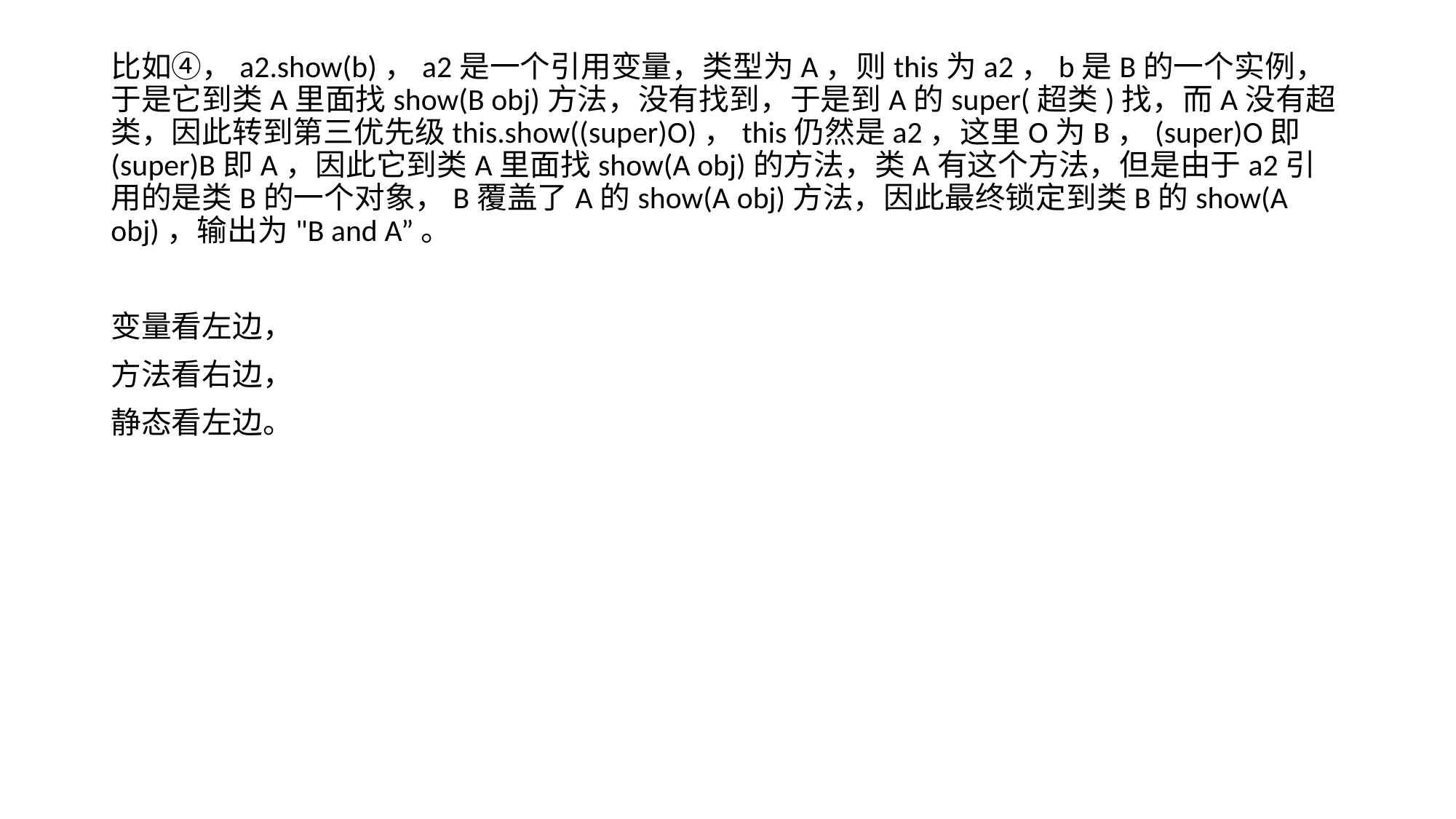

比如④，a2.show(b)，a2是一个引用变量，类型为A，则this为a2，b是B的一个实例，于是它到类A里面找show(B obj)方法，没有找到，于是到A的super(超类)找，而A没有超类，因此转到第三优先级this.show((super)O)，this仍然是a2，这里O为B，(super)O即(super)B即A，因此它到类A里面找show(A obj)的方法，类A有这个方法，但是由于a2引用的是类B的一个对象，B覆盖了A的show(A obj)方法，因此最终锁定到类B的show(A obj)，输出为"B and A”。

变量看左边，
方法看右边，
静态看左边。